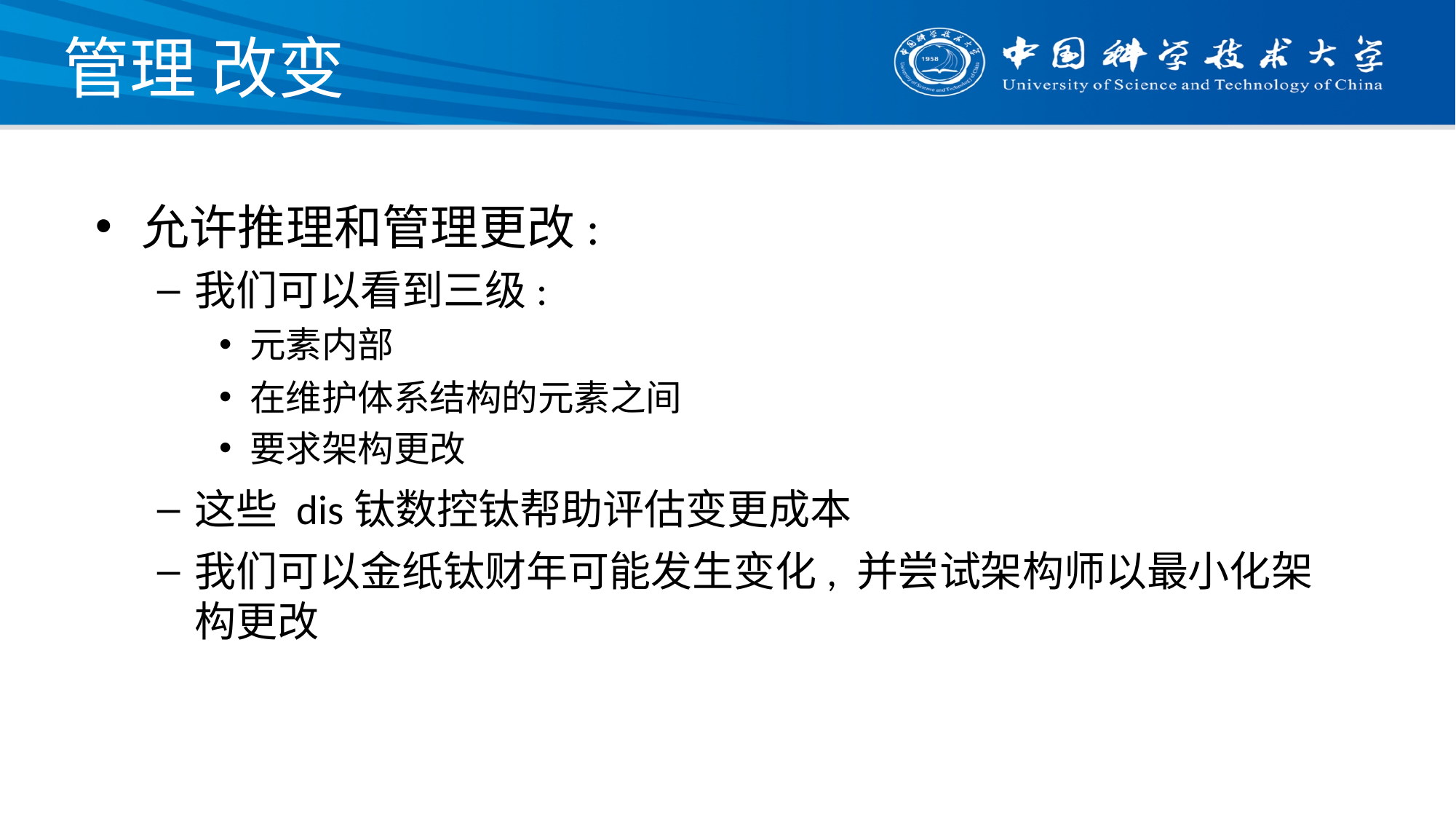

# 管理 改变
允许推理和管理更改:
我们可以看到三级:
元素内部
在维护体系结构的元素之间
要求架构更改
这些 dis钛数控钛帮助评估变更成本
我们可以金纸钛财年可能发生变化, 并尝试架构师以最小化架构更改